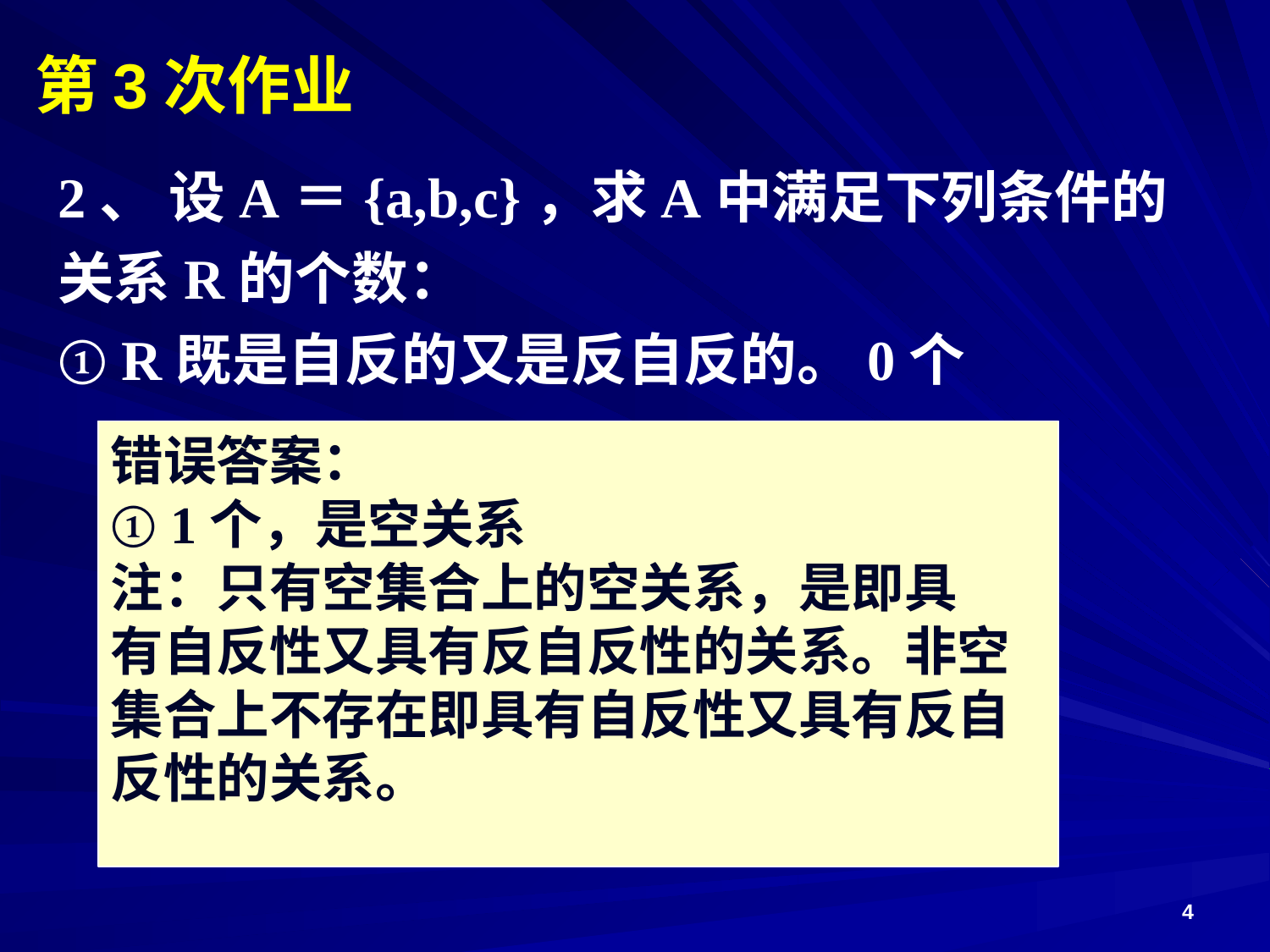

# 第3次作业
2、 设A＝{a,b,c}，求A中满足下列条件的关系R的个数：
① R既是自反的又是反自反的。0个

错误答案：
① 1个，是空关系
注：只有空集合上的空关系，是即具
有自反性又具有反自反性的关系。非空
集合上不存在即具有自反性又具有反自
反性的关系。
4